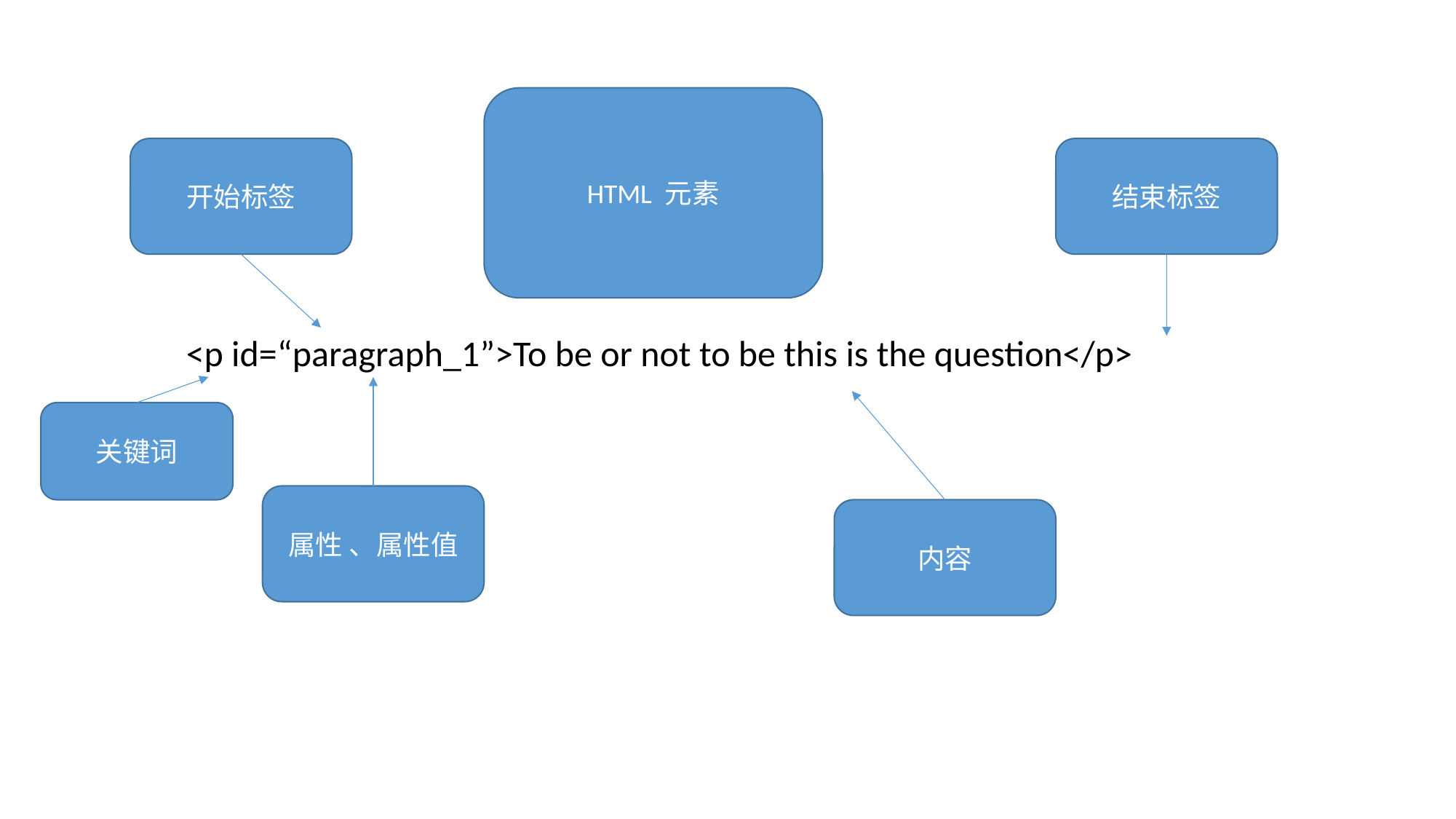

HTML 元素
开始标签
结束标签
# <p id=“paragraph_1”>To be or not to be this is the question</p>
关键词
属性 、属性值
内容